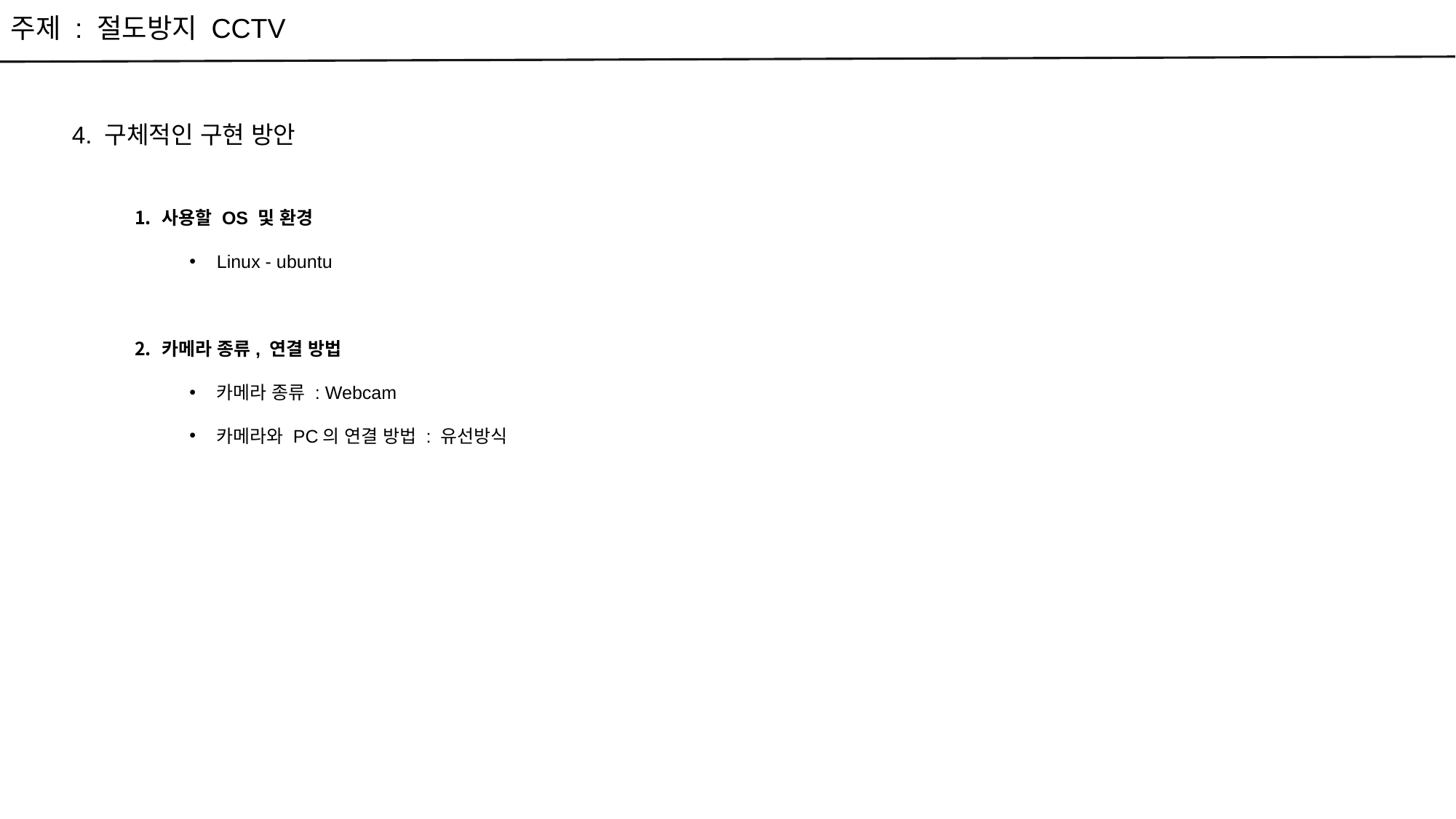

주제 : 절도방지 CCTV

4. 구체적인 구현 방안
사용할 OS 및 환경
Linux - ubuntu

카메라 종류, 연결 방법
카메라 종류 : Webcam
카메라와 PC의 연결 방법 : 유선방식